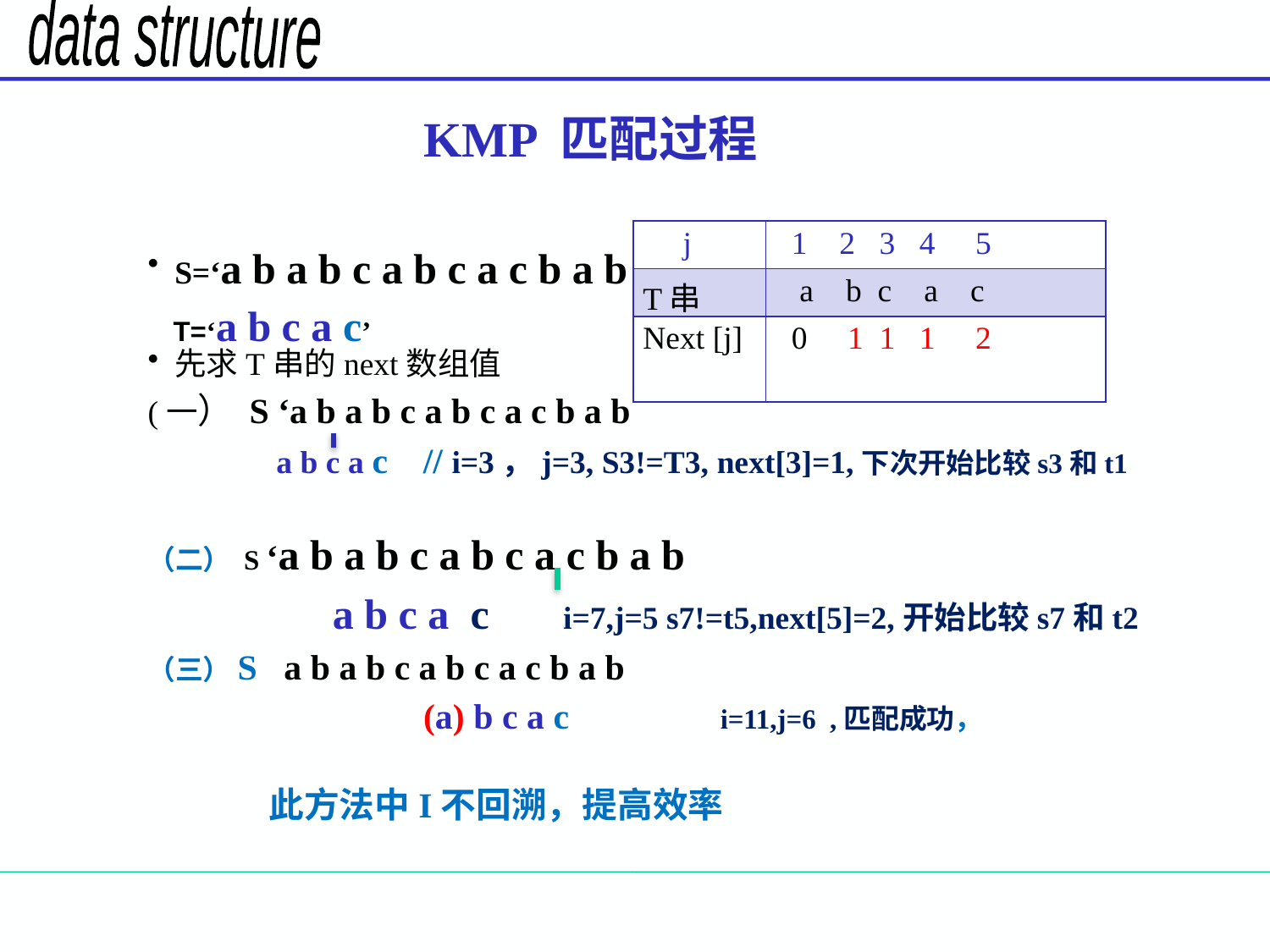

# KMP 匹配过程
| j | 1 2 3 4 5 |
| --- | --- |
| T串 | a b c a c |
| Next [j] | 0 1 1 1 2 |
S=‘a b a b c a b c a c b a b

先求T串的next数组值
(一） S ‘a b a b c a b c a c b a b
                a b c a c    // i=3，j=3, S3!=T3, next[3]=1,下次开始比较s3和t1

（二） S ‘a b a b c a b c a c b a b
                       a b c a  c       i=7,j=5 s7!=t5,next[5]=2,开始比较s7和t2
（三）S   a b a b c a b c a c b a b
                               (a) b c a c                 i=11,j=6  ,匹配成功，

              此方法中I不回溯，提高效率

T=‘a b c a c’